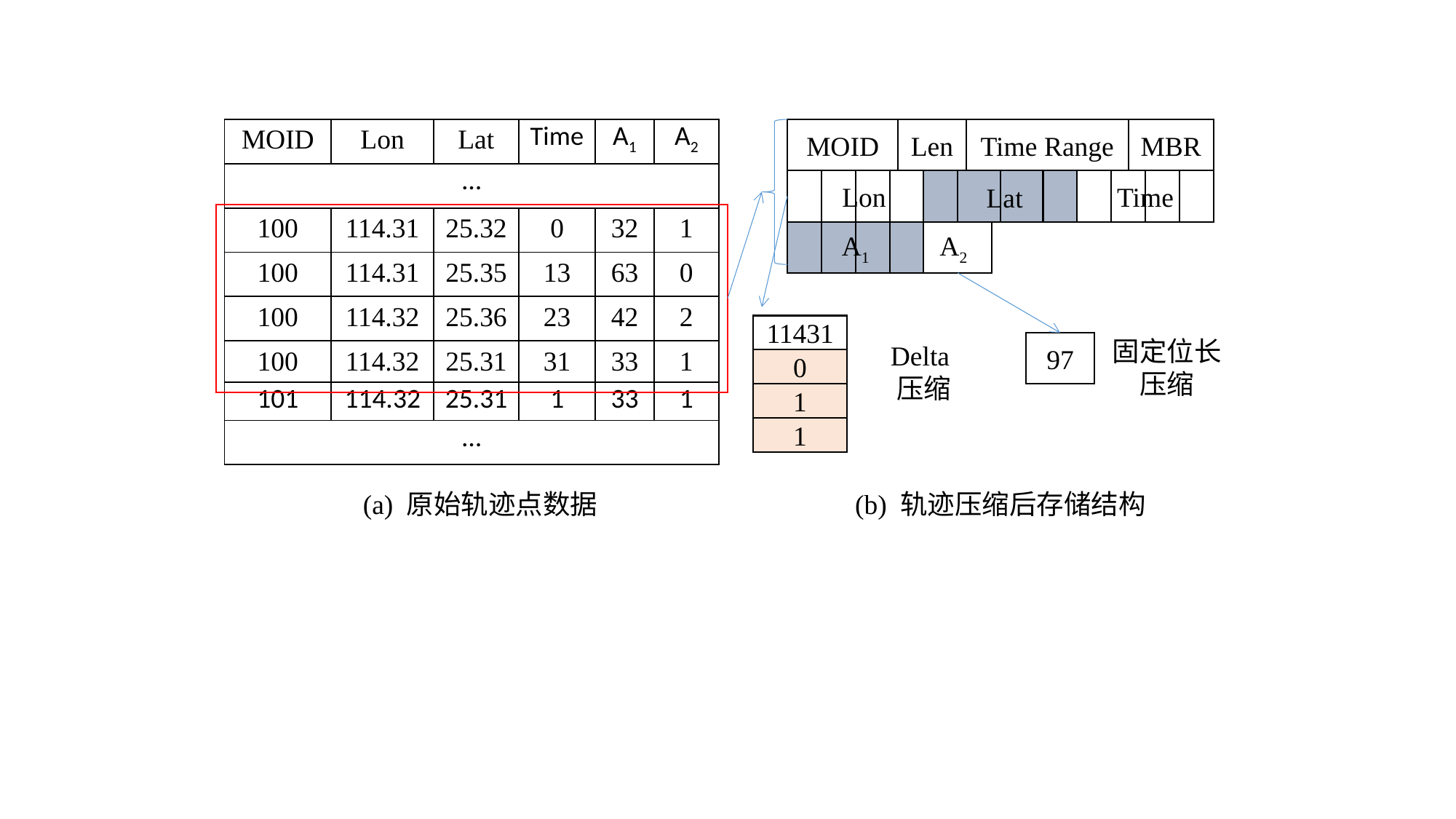

| MOID | Lon | Lat | Time | A1 | A2 |
| --- | --- | --- | --- | --- | --- |
| … |  |  |  |  |  |
| 100 | 114.31 | 25.32 | 0 | 32 | 1 |
| 100 | 114.31 | 25.35 | 13 | 63 | 0 |
| 100 | 114.32 | 25.36 | 23 | 42 | 2 |
| 100 | 114.32 | 25.31 | 31 | 33 | 1 |
| 101 | 114.32 | 25.31 | 1 | 33 | 1 |
| … |  |  |  |  |  |

MOID
Len
Time Range
MBR
Lon

Lat

Time

A1

A2

固定位长压缩
11431
97
Delta
压缩
0
1
1
(a) 原始轨迹点数据
(b) 轨迹压缩后存储结构